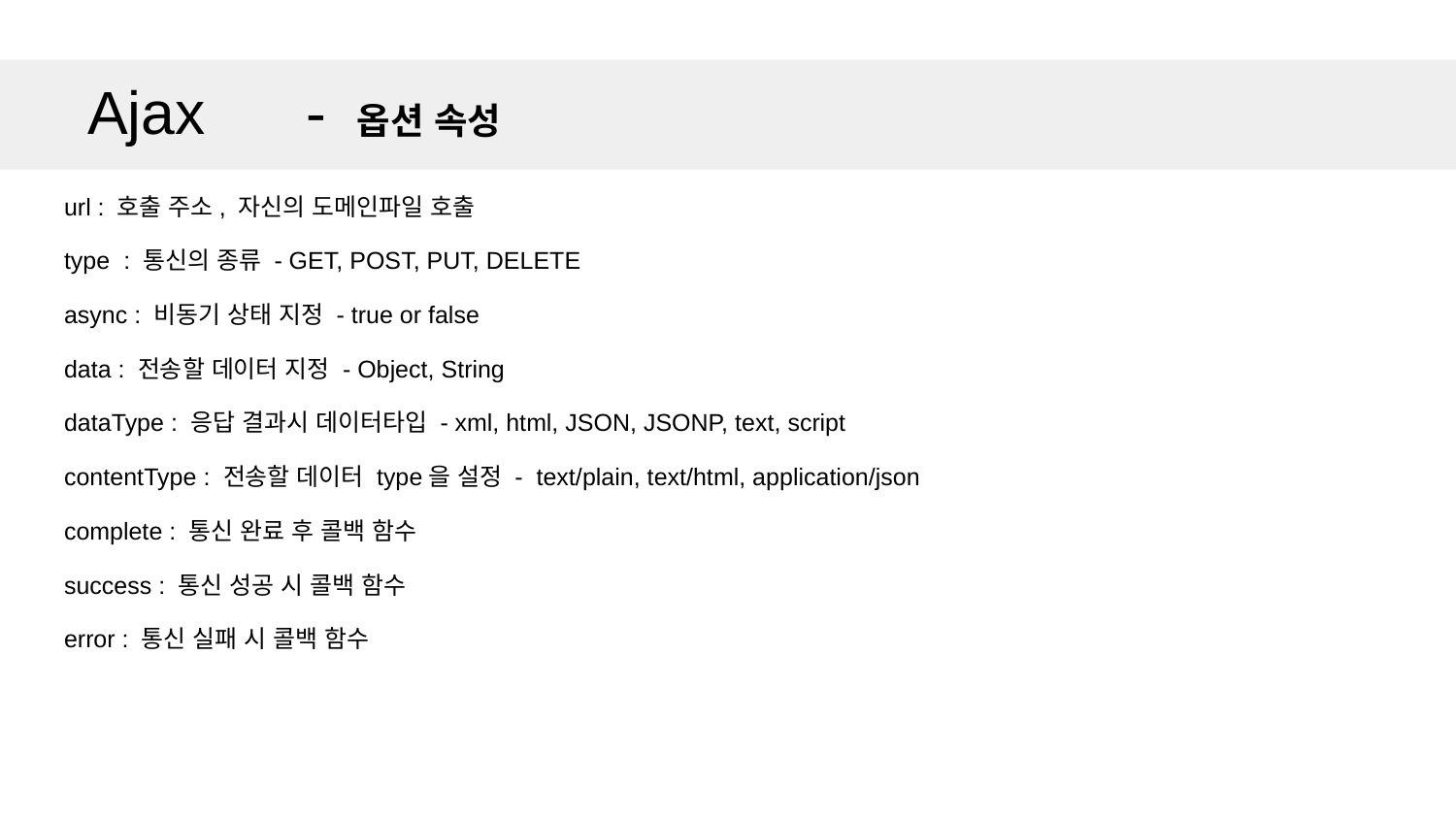

Ajax	- 옵션 속성
url : 호출 주소, 자신의 도메인파일 호출
type  : 통신의 종류 - GET, POST, PUT, DELETE
async : 비동기 상태 지정 - true or false
data : 전송할 데이터 지정 - Object, String
dataType : 응답 결과시 데이터타입 - xml, html, JSON, JSONP, text, script
contentType : 전송할 데이터 type을 설정 -  text/plain, text/html, application/json
complete : 통신 완료 후 콜백 함수
success : 통신 성공 시 콜백 함수
error : 통신 실패 시 콜백 함수